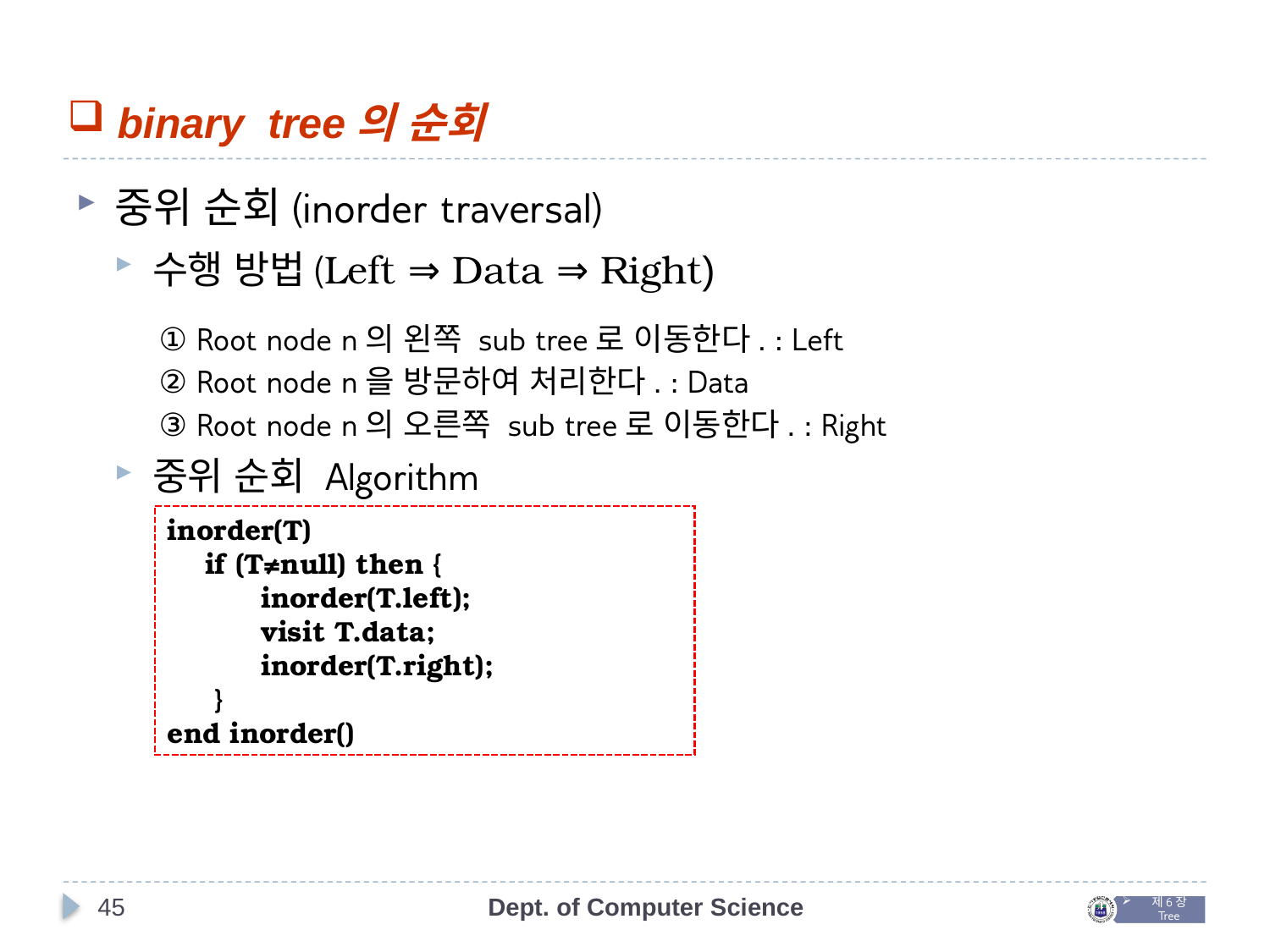

binary  tree의 순회
중위 순회(inorder traversal)
수행 방법(Left ⇒ Data ⇒ Right)
① Root node n의 왼쪽 sub tree로 이동한다. : Left
② Root node n을 방문하여 처리한다. : Data
③ Root node n의 오른쪽 sub tree로 이동한다. : Right
중위 순회 Algorithm

inorder(T)
    if (T≠null) then {
          inorder(T.left);
          visit T.data;
          inorder(T.right);
     }
end inorder()
45
Dept. of Computer Science